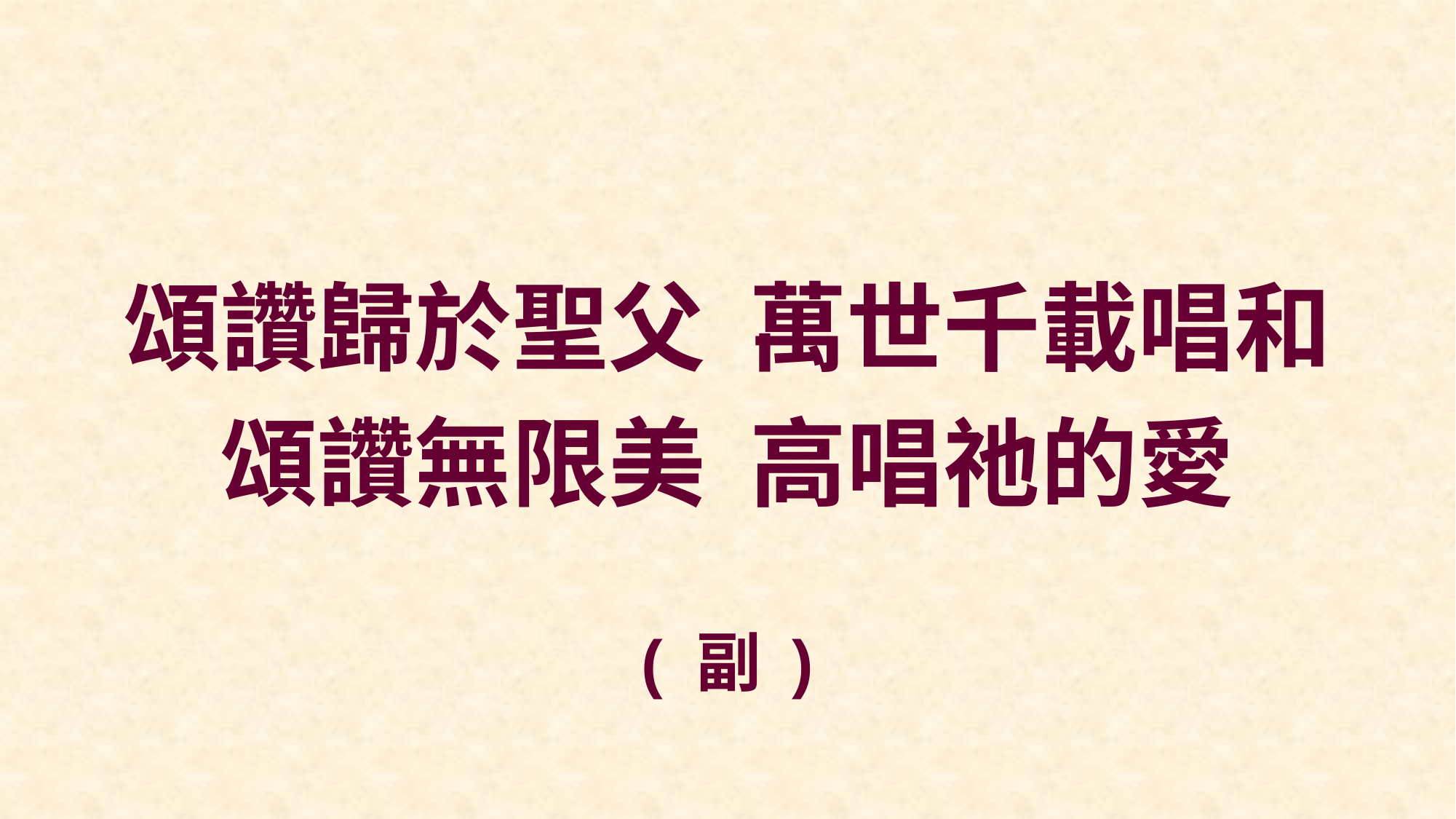

頌讚歸於聖父  萬世千載唱和
頌讚無限美  高唱祂的愛
( 副 )